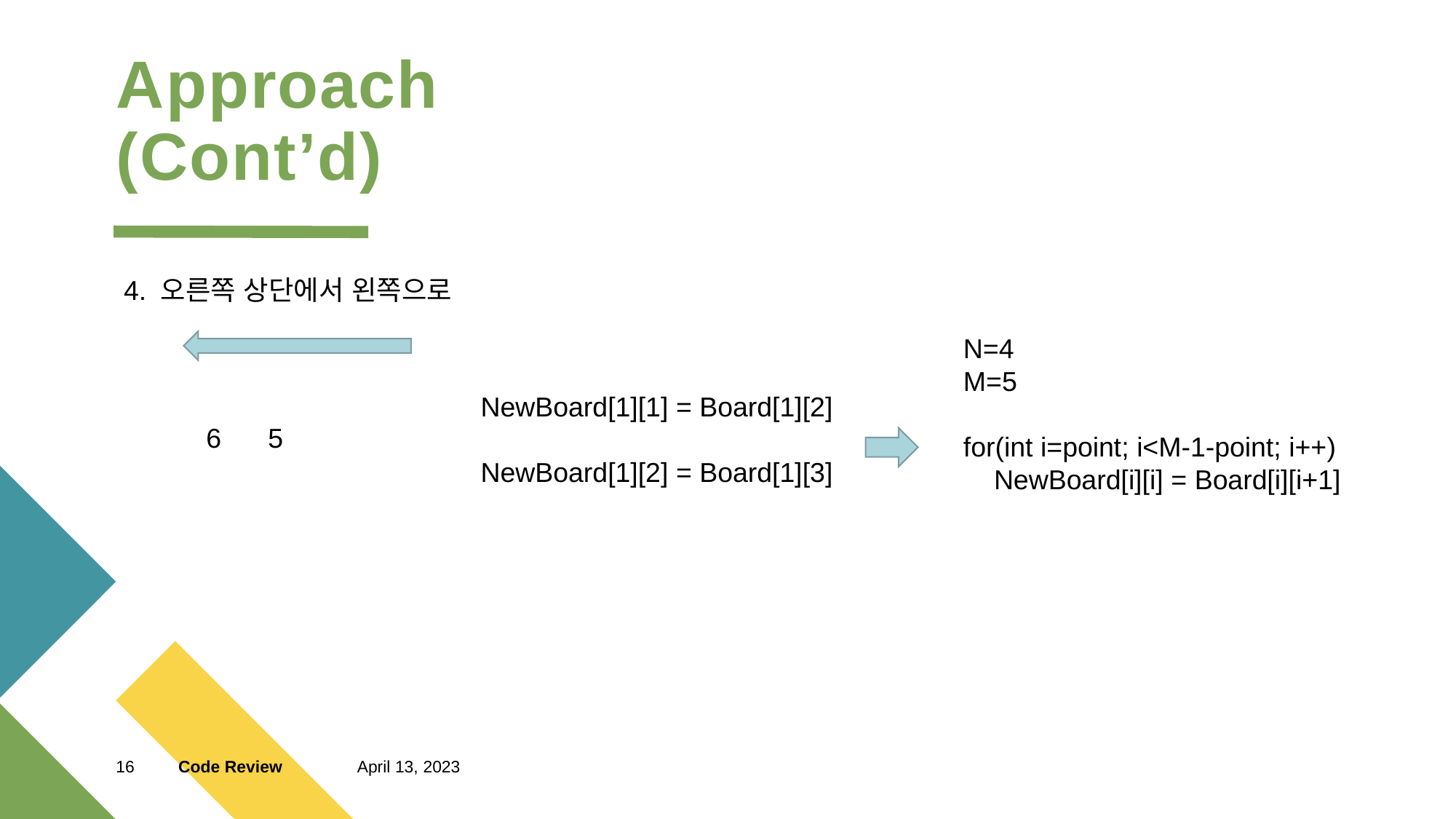

# Approach (Cont’d)
4. 오른쪽 상단에서 왼쪽으로
N=4
M=5

for(int i=point; i<M-1-point; i++)
    NewBoard[i][i] = Board[i][i+1]

|  |  |  |  |  |
| --- | --- | --- | --- | --- |
|  | 6 | 5 |  |  |
|  |  |  |  |  |
|  |  |  |  |  |
NewBoard[1][1] = Board[1][2]

NewBoard[1][2] = Board[1][3]

16
Code Review
April 13, 2023